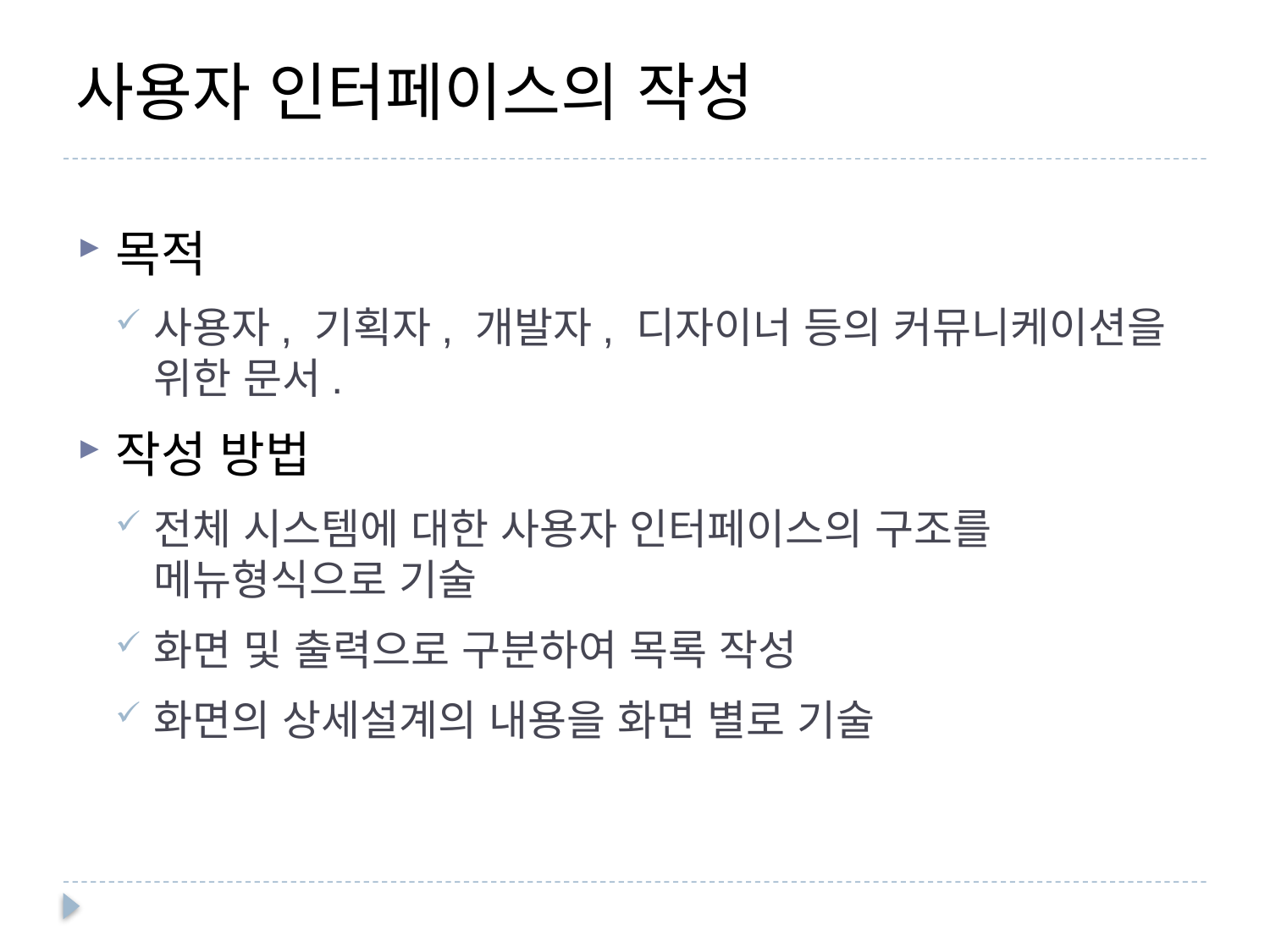

# 사용자 인터페이스의 작성
목적
사용자, 기획자, 개발자, 디자이너 등의 커뮤니케이션을 위한 문서.
작성 방법
전체 시스템에 대한 사용자 인터페이스의 구조를 메뉴형식으로 기술
화면 및 출력으로 구분하여 목록 작성
화면의 상세설계의 내용을 화면 별로 기술